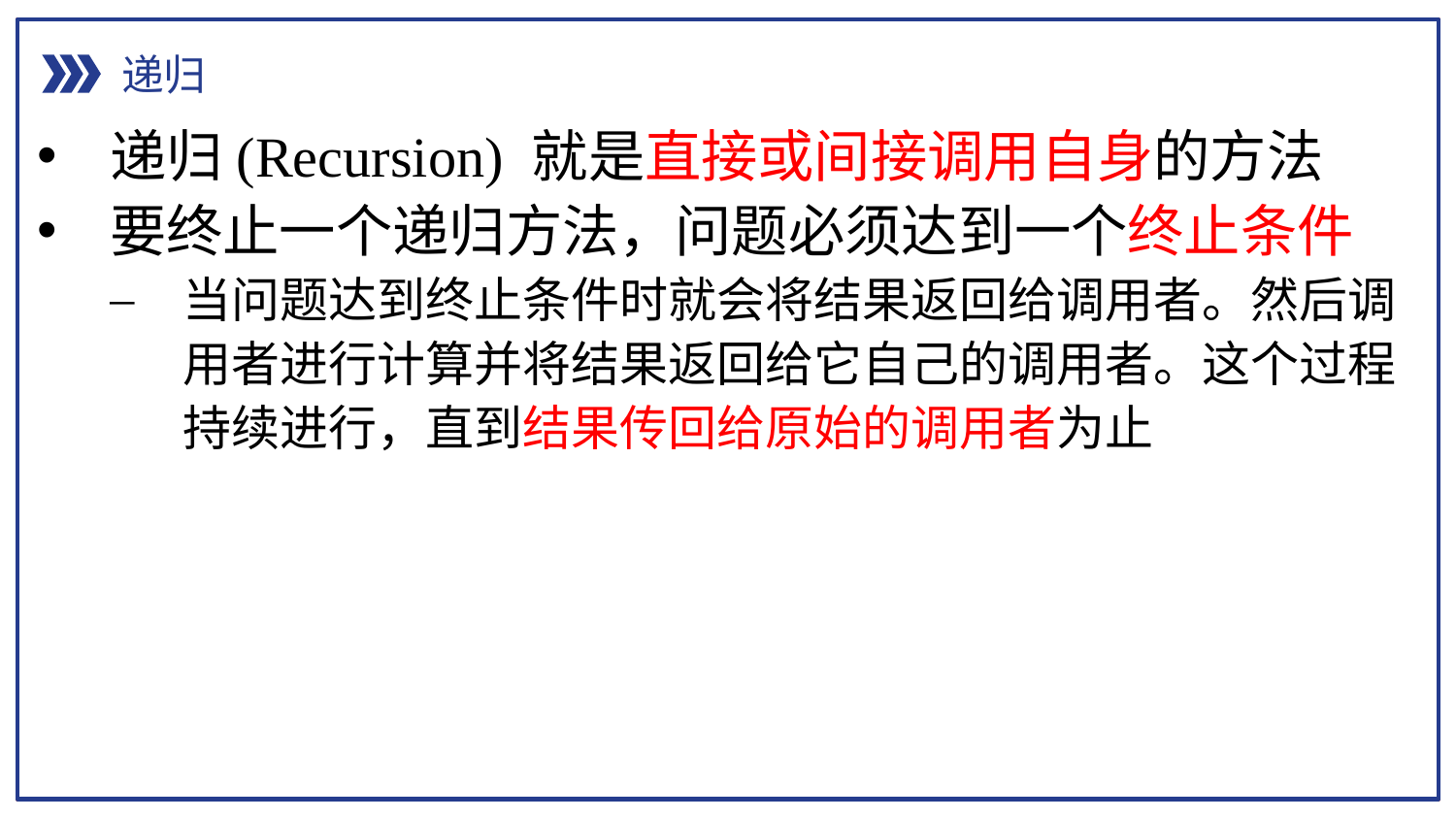

递归

递归(Recursion) 就是直接或间接调用自身的方法
要终止一个递归方法，问题必须达到一个终止条件
当问题达到终止条件时就会将结果返回给调用者。然后调用者进行计算并将结果返回给它自己的调用者。这个过程持续进行，直到结果传回给原始的调用者为止